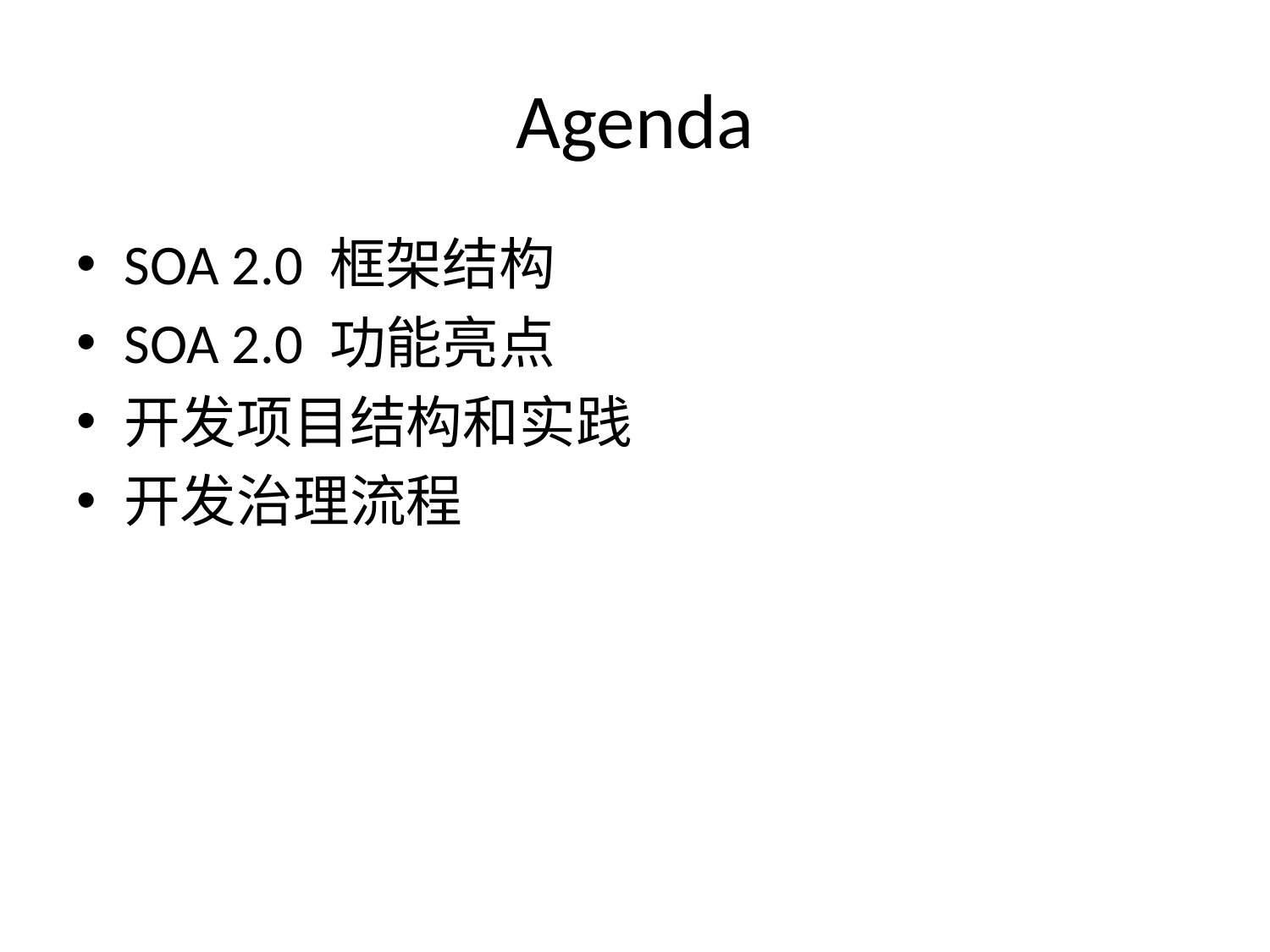

# Agenda
SOA 2.0 框架结构
SOA 2.0 功能亮点
开发项目结构和实践
开发治理流程